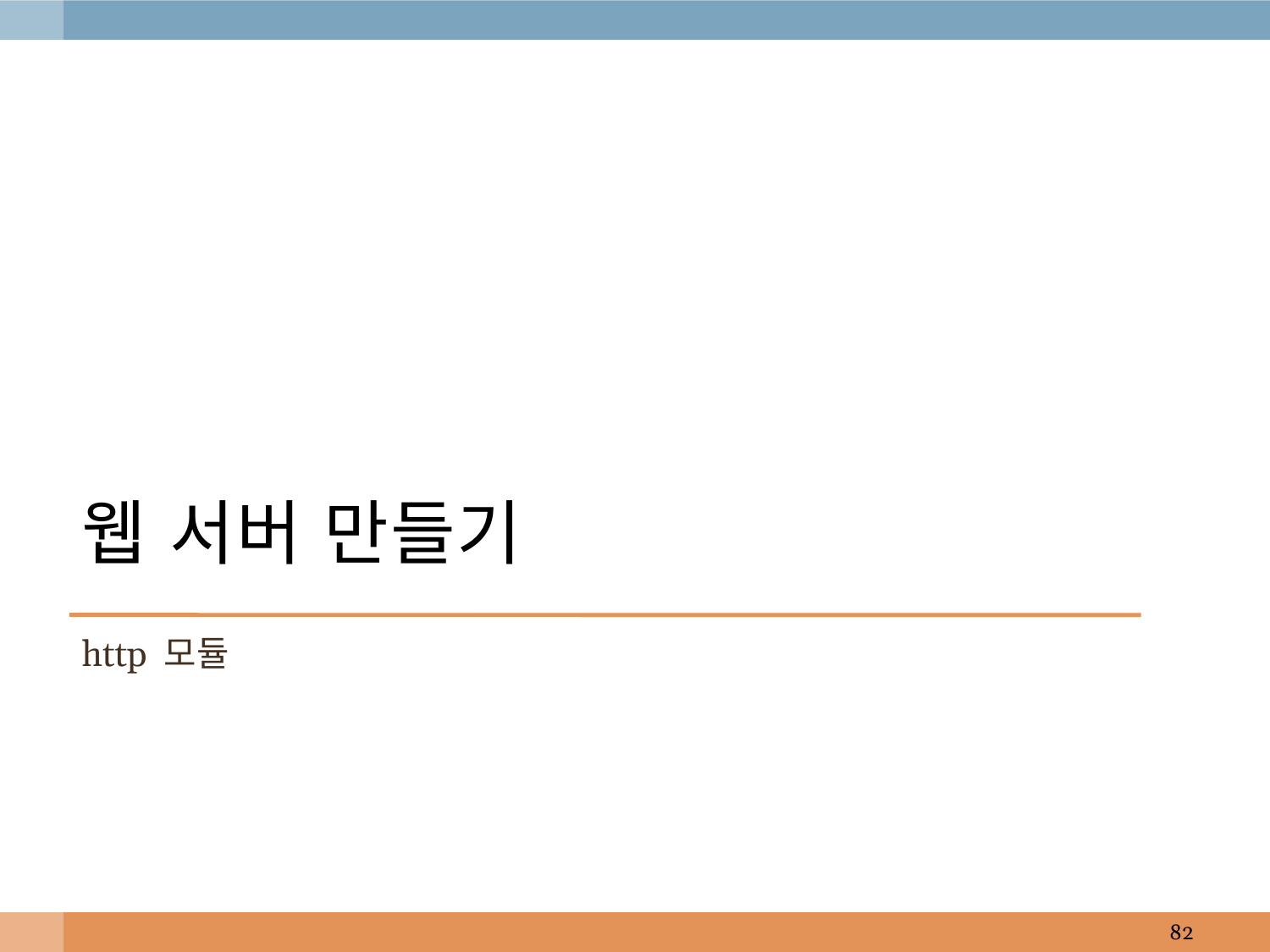

# 웹 서버 만들기
http 모듈
82